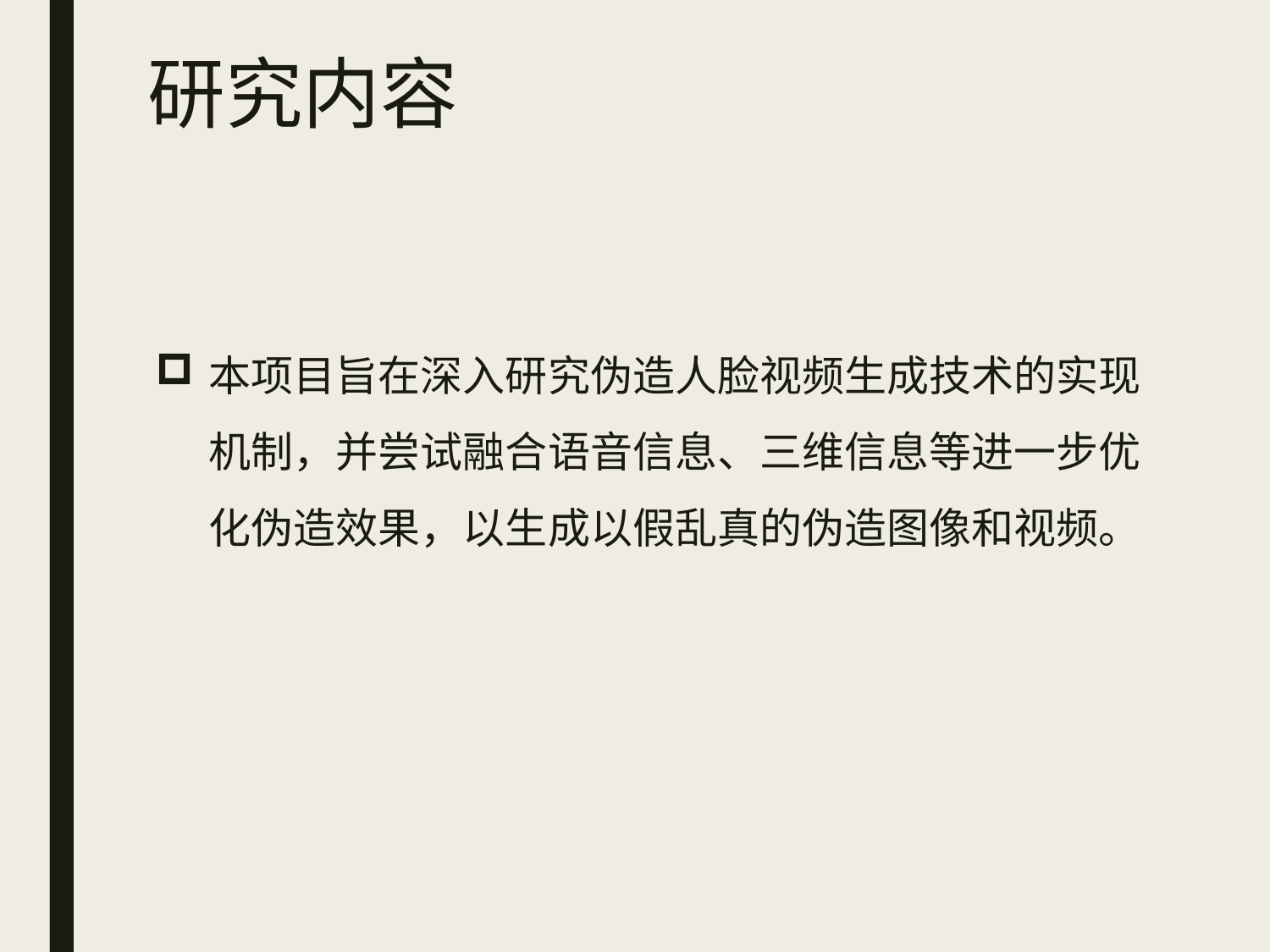

# 研究内容
本项目旨在深入研究伪造人脸视频生成技术的实现机制，并尝试融合语音信息、三维信息等进一步优化伪造效果，以生成以假乱真的伪造图像和视频。